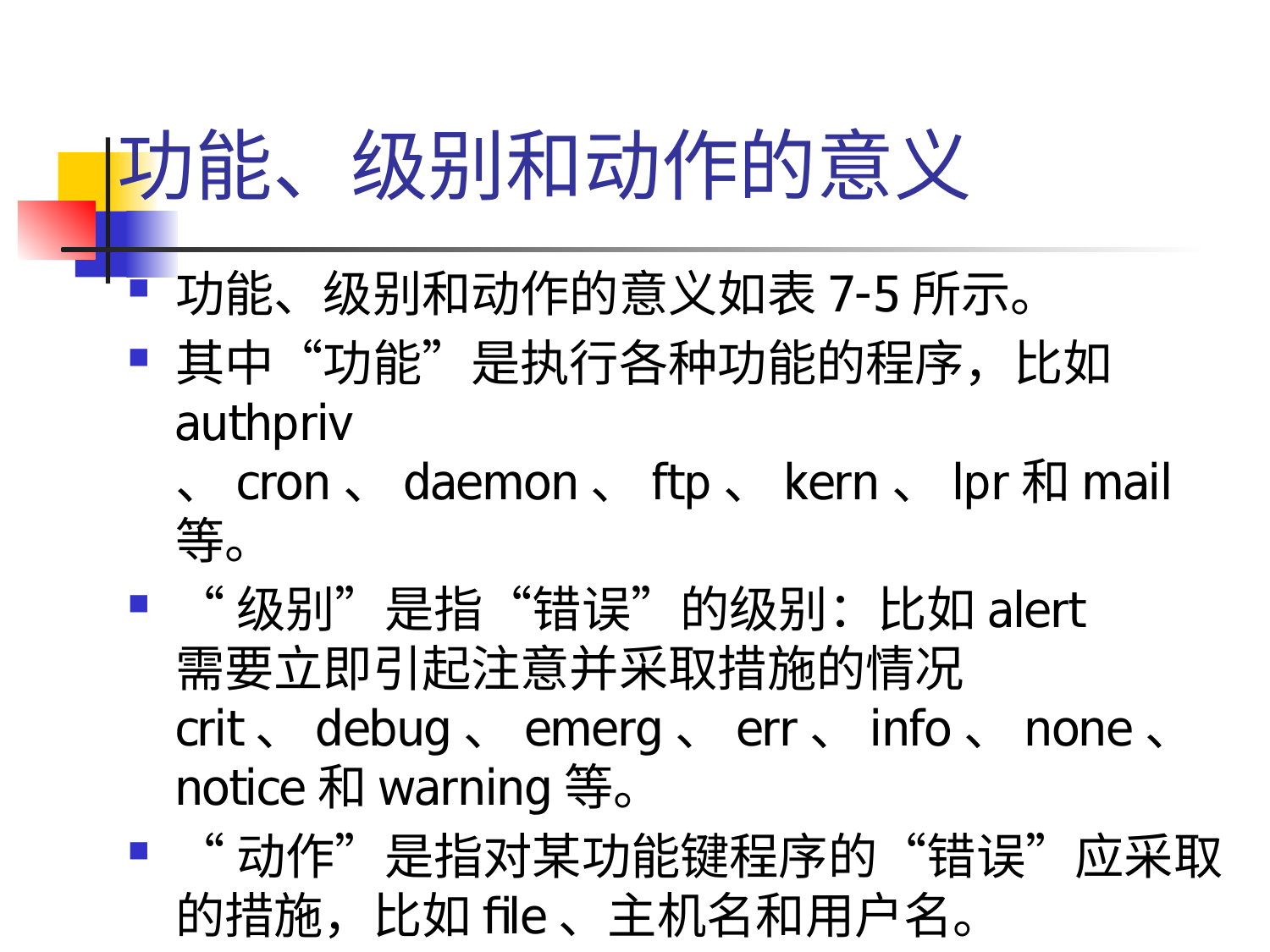

# 功能、级别和动作的意义
功能、级别和动作的意义如表7-5所示。
其中“功能”是执行各种功能的程序，比如authpriv	、cron、daemon、ftp、kern、lpr和mail等。
“级别”是指“错误”的级别：比如alert	需要立即引起注意并采取措施的情况crit、debug、emerg、err、info、none、notice和warning等。
“动作”是指对某功能键程序的“错误”应采取的措施，比如file、主机名和用户名。